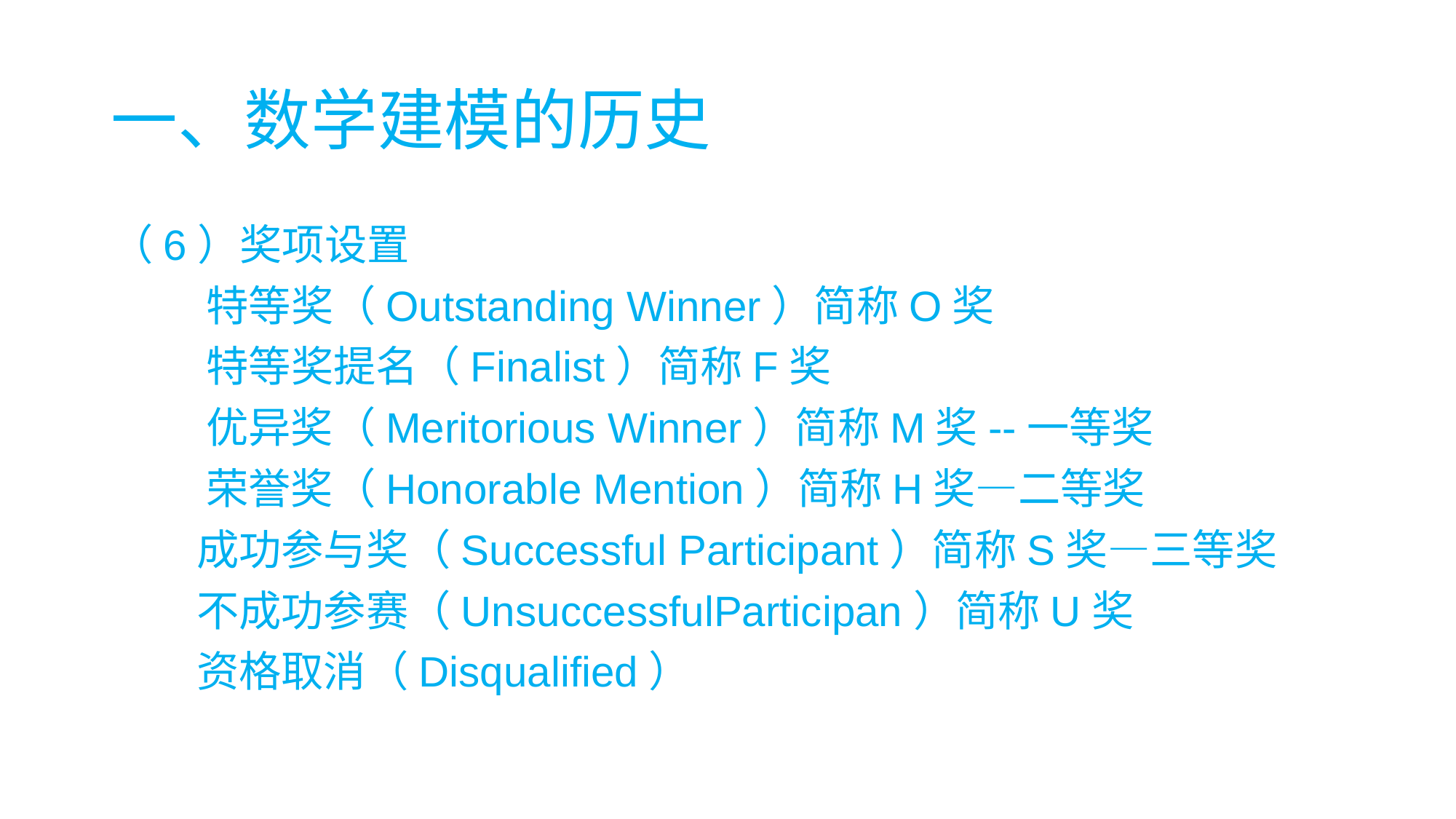

# 一、数学建模的历史
（6）奖项设置
         特等奖（Outstanding Winner）简称O奖
         特等奖提名（Finalist）简称F奖
         优异奖（Meritorious Winner）简称M奖--一等奖
         荣誉奖（Honorable Mention）简称H奖—二等奖
        成功参与奖（Successful Participant）简称S奖—三等奖
        不成功参赛（UnsuccessfulParticipan）简称U奖
        资格取消（Disqualified）